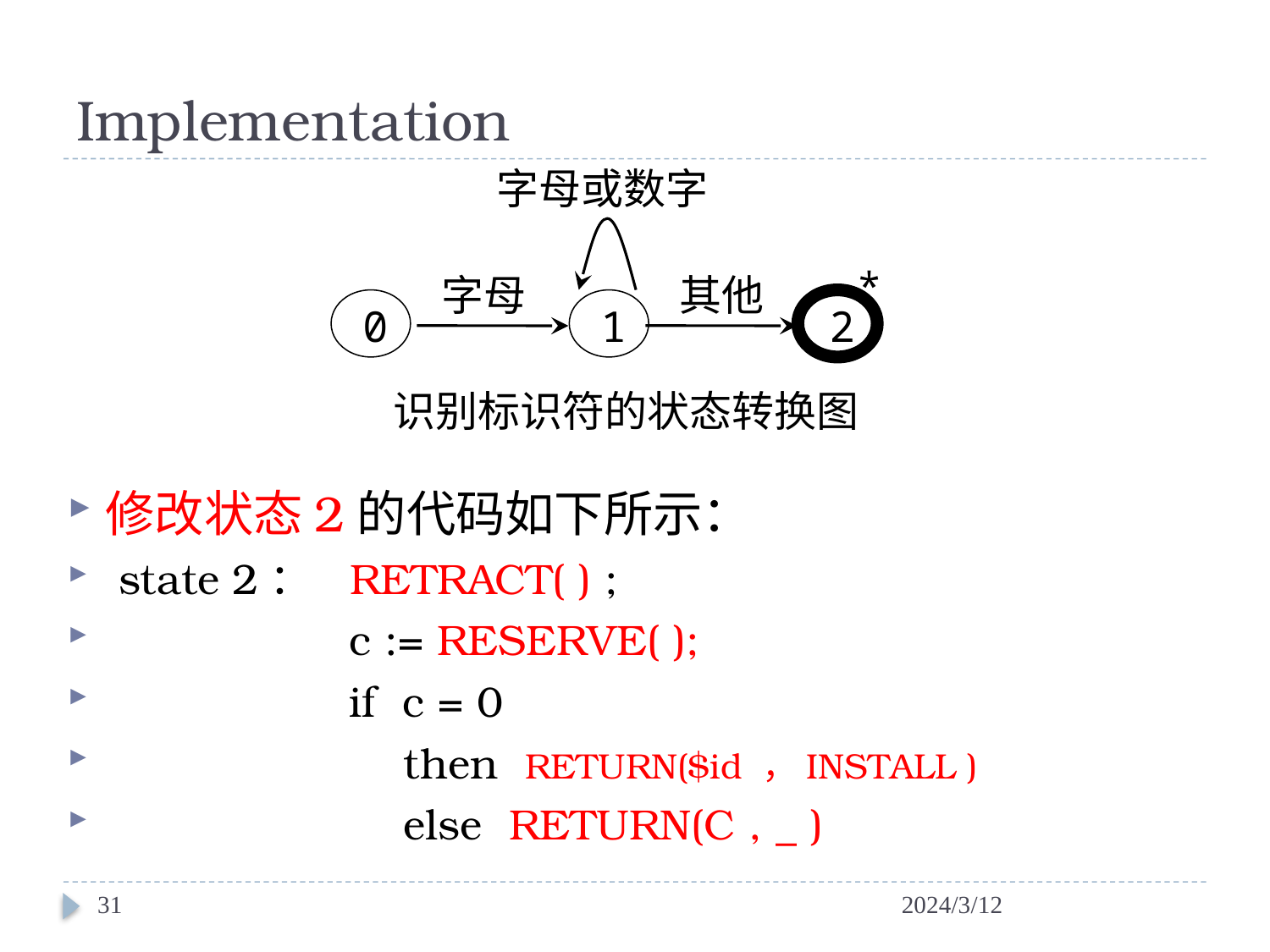

# Implementation
字母或数字

字母
其他
*
0
1
2

识别标识符的状态转换图
修改状态2的代码如下所示：
 state 2：   RETRACT( ) ;
                  c := RESERVE( );
                  if  c = 0
                      then  RETURN($id ，INSTALL )
                      else  RETURN(C , _ )

31
2024/3/12